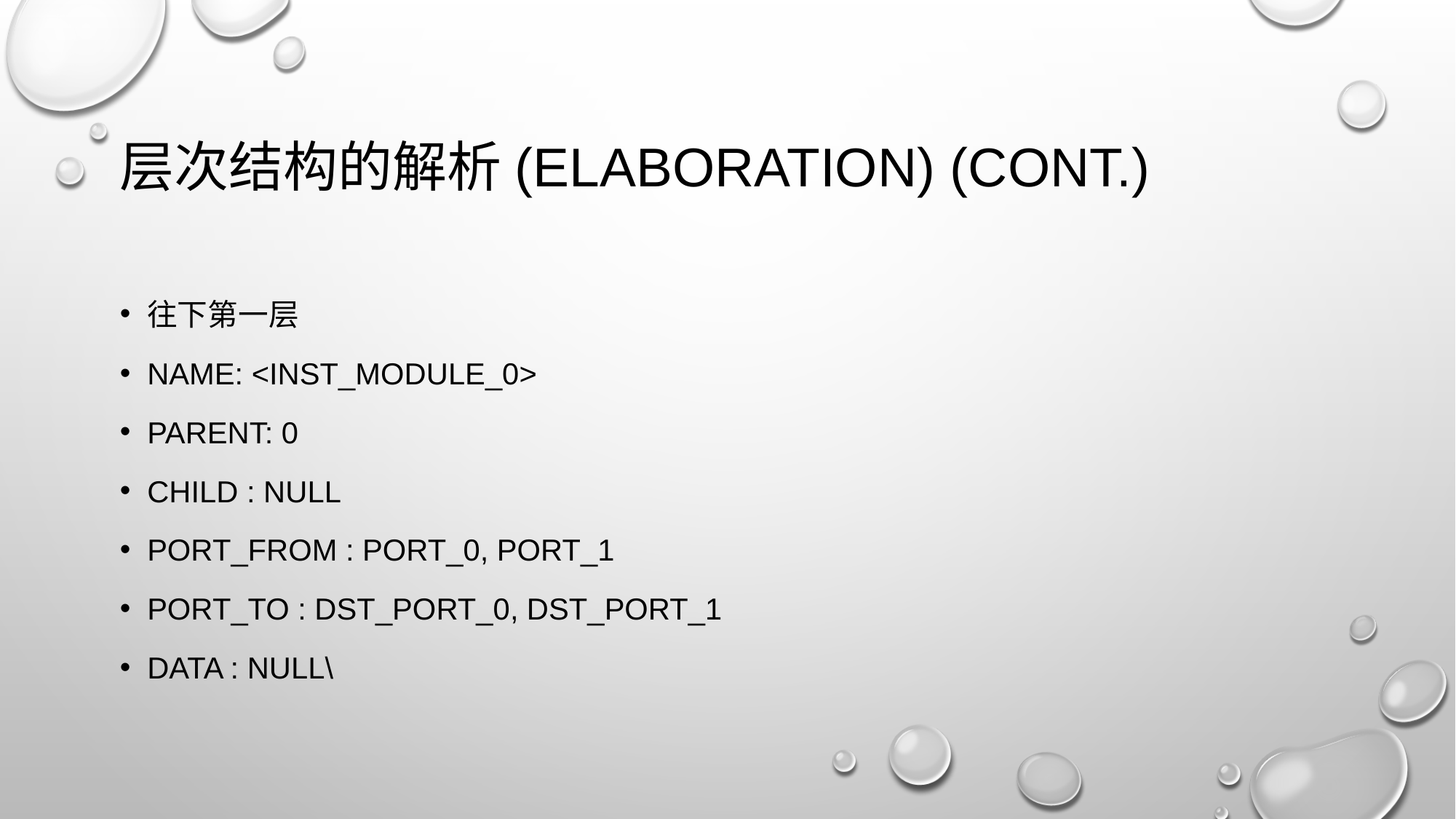

# 层次结构的解析(elaboration) (cont.)
往下第一层
Name: <inst_module_0>
Parent: 0
Child : null
Port_from : port_0, port_1
Port_to : dst_port_0, dst_port_1
Data : null\